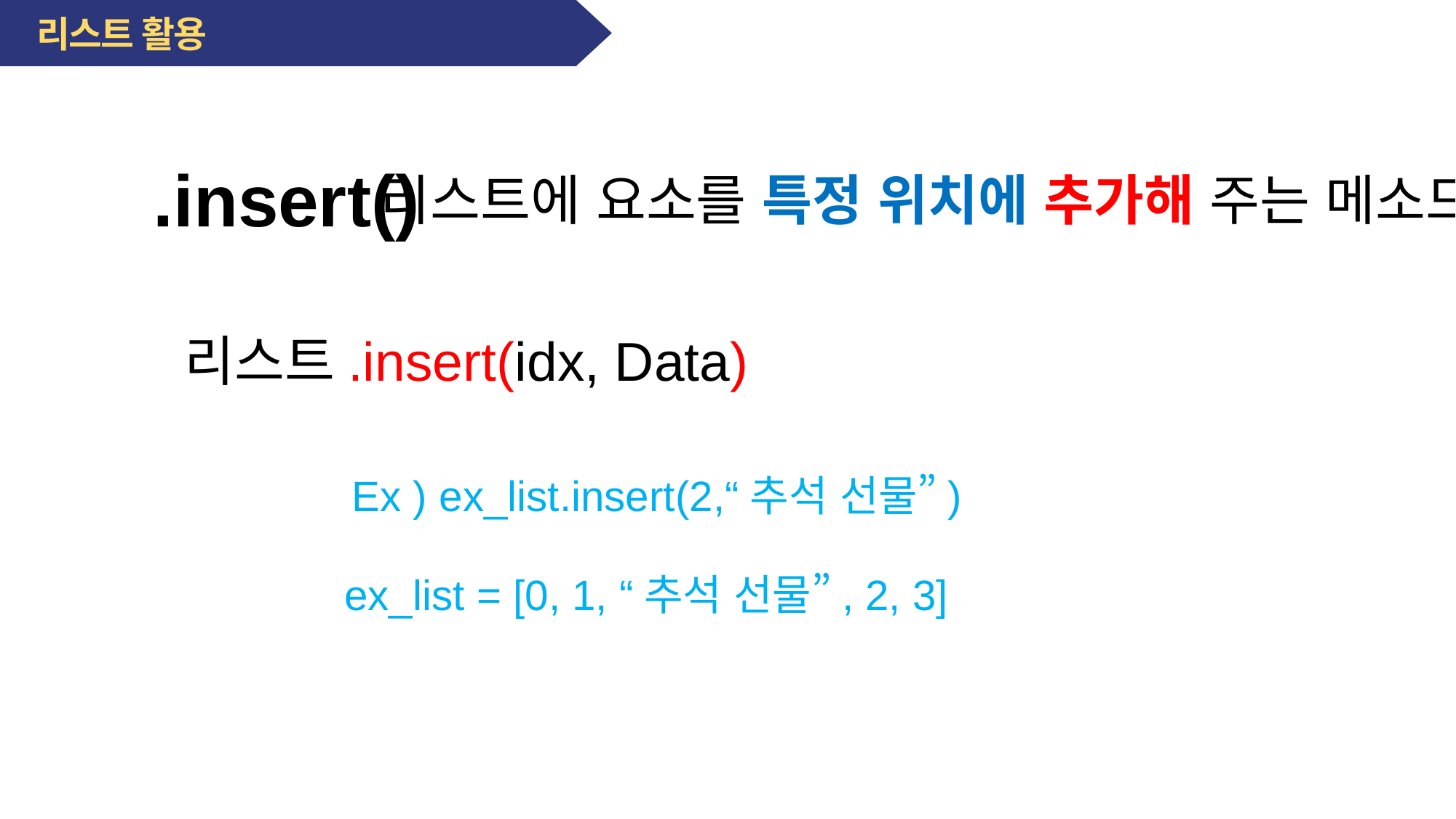

리스트 활용
.insert()
리스트에 요소를 특정 위치에 추가해 주는 메소드 !!
리스트.insert(idx, Data)
Ex ) ex_list.insert(2,“추석 선물”)
ex_list = [0, 1, “추석 선물”, 2, 3]